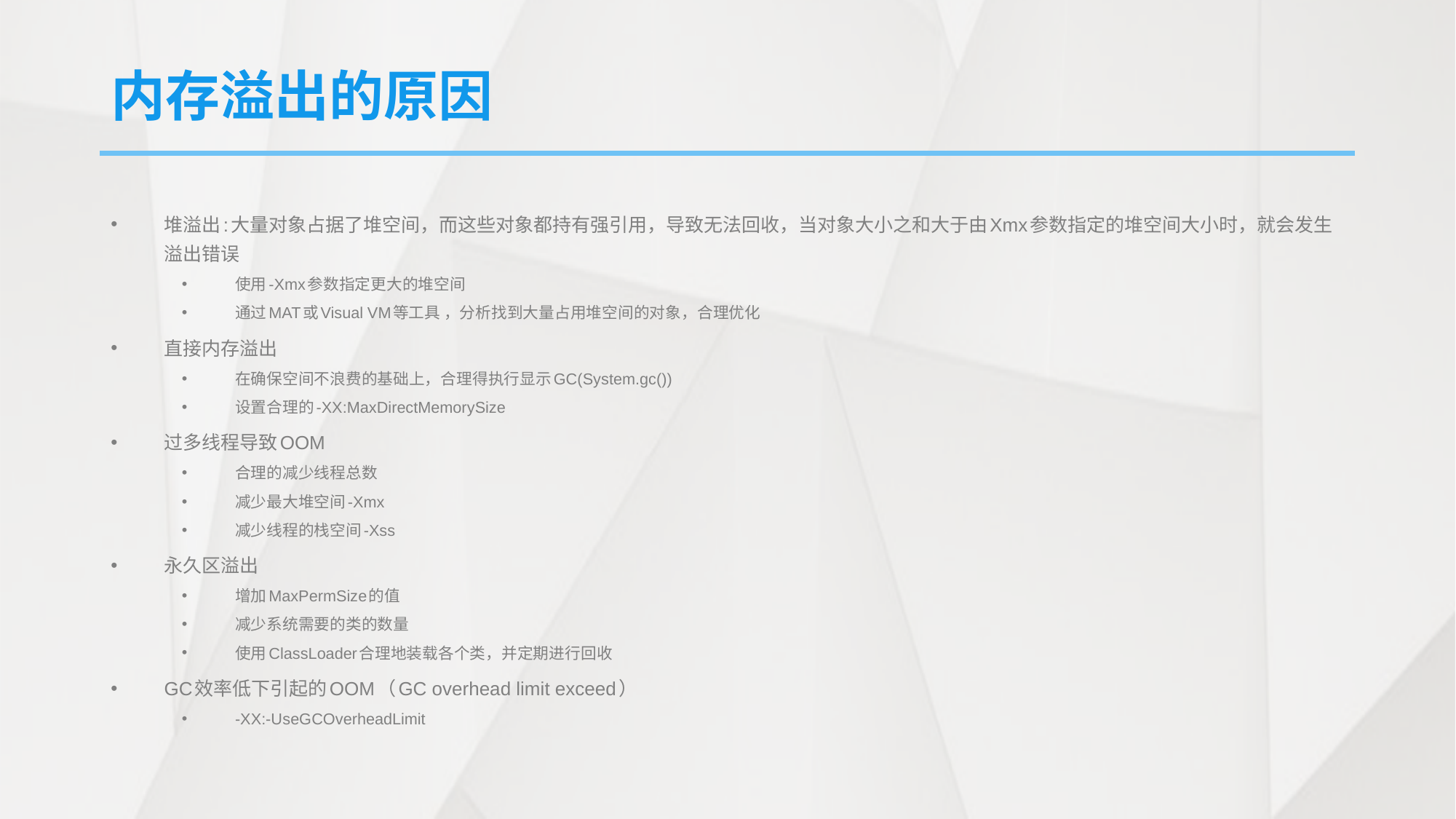

# 内存溢出的原因
堆溢出:大量对象占据了堆空间，而这些对象都持有强引用，导致无法回收，当对象大小之和大于由Xmx参数指定的堆空间大小时，就会发生溢出错误
使用-Xmx参数指定更大的堆空间
通过MAT或Visual VM等工具 ，分析找到大量占用堆空间的对象，合理优化
直接内存溢出
在确保空间不浪费的基础上，合理得执行显示GC(System.gc())
设置合理的-XX:MaxDirectMemorySize
过多线程导致OOM
合理的减少线程总数
减少最大堆空间-Xmx
减少线程的栈空间-Xss
永久区溢出
增加MaxPermSize的值
减少系统需要的类的数量
使用ClassLoader合理地装载各个类，并定期进行回收
GC效率低下引起的OOM（GC overhead limit exceed）
-XX:-UseGCOverheadLimit